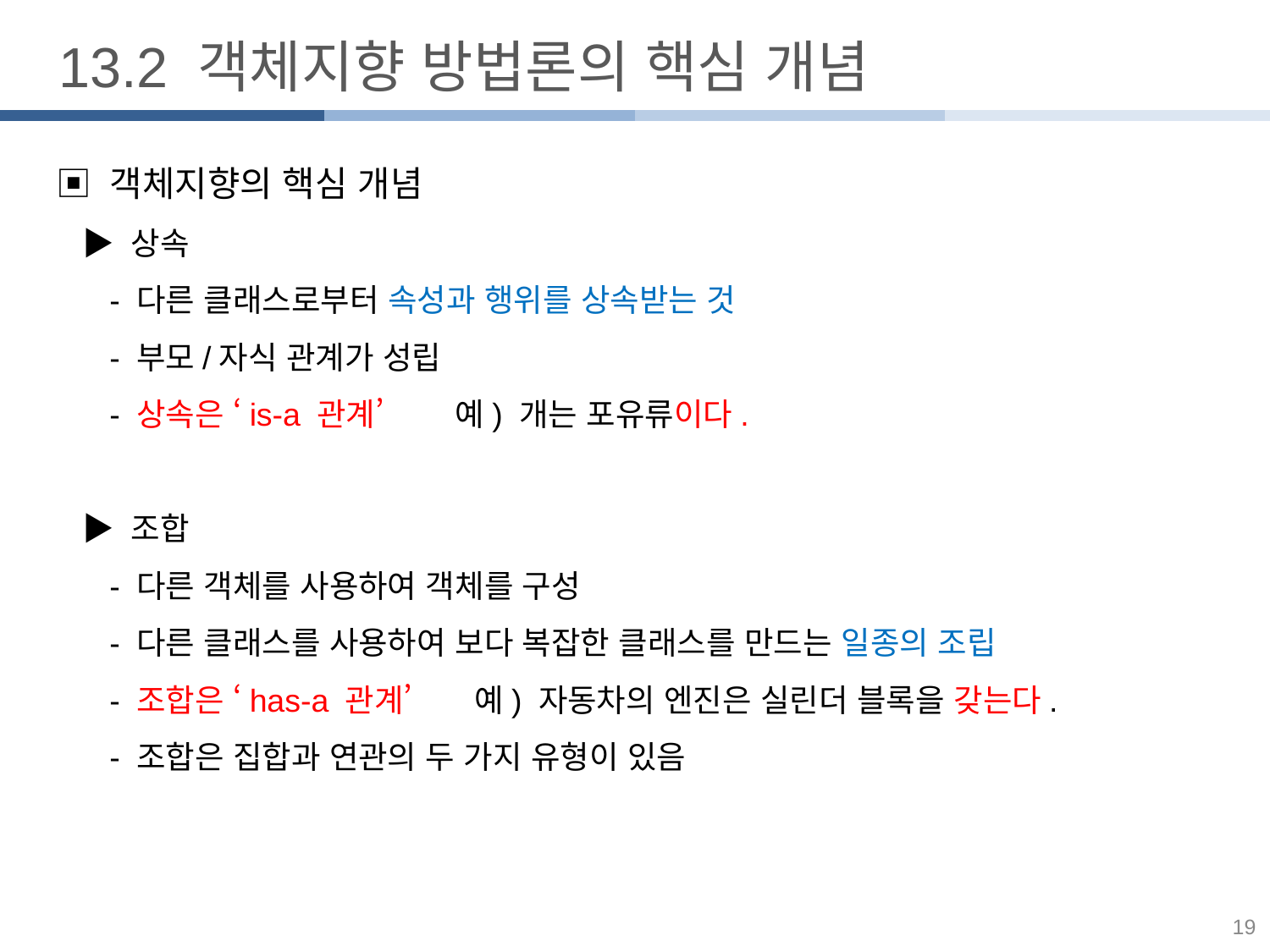

13.2 객체지향 방법론의 핵심 개념
▣ 객체지향의 핵심 개념
   ▶ 상속
      - 다른 클래스로부터 속성과 행위를 상속받는 것
      - 부모/자식 관계가 성립
      - 상속은 ‘is-a 관계’        예) 개는 포유류이다.

   ▶ 조합
      - 다른 객체를 사용하여 객체를 구성
      - 다른 클래스를 사용하여 보다 복잡한 클래스를 만드는 일종의 조립
      - 조합은 ‘has-a 관계’       예) 자동차의 엔진은 실린더 블록을 갖는다.
      - 조합은 집합과 연관의 두 가지 유형이 있음

19